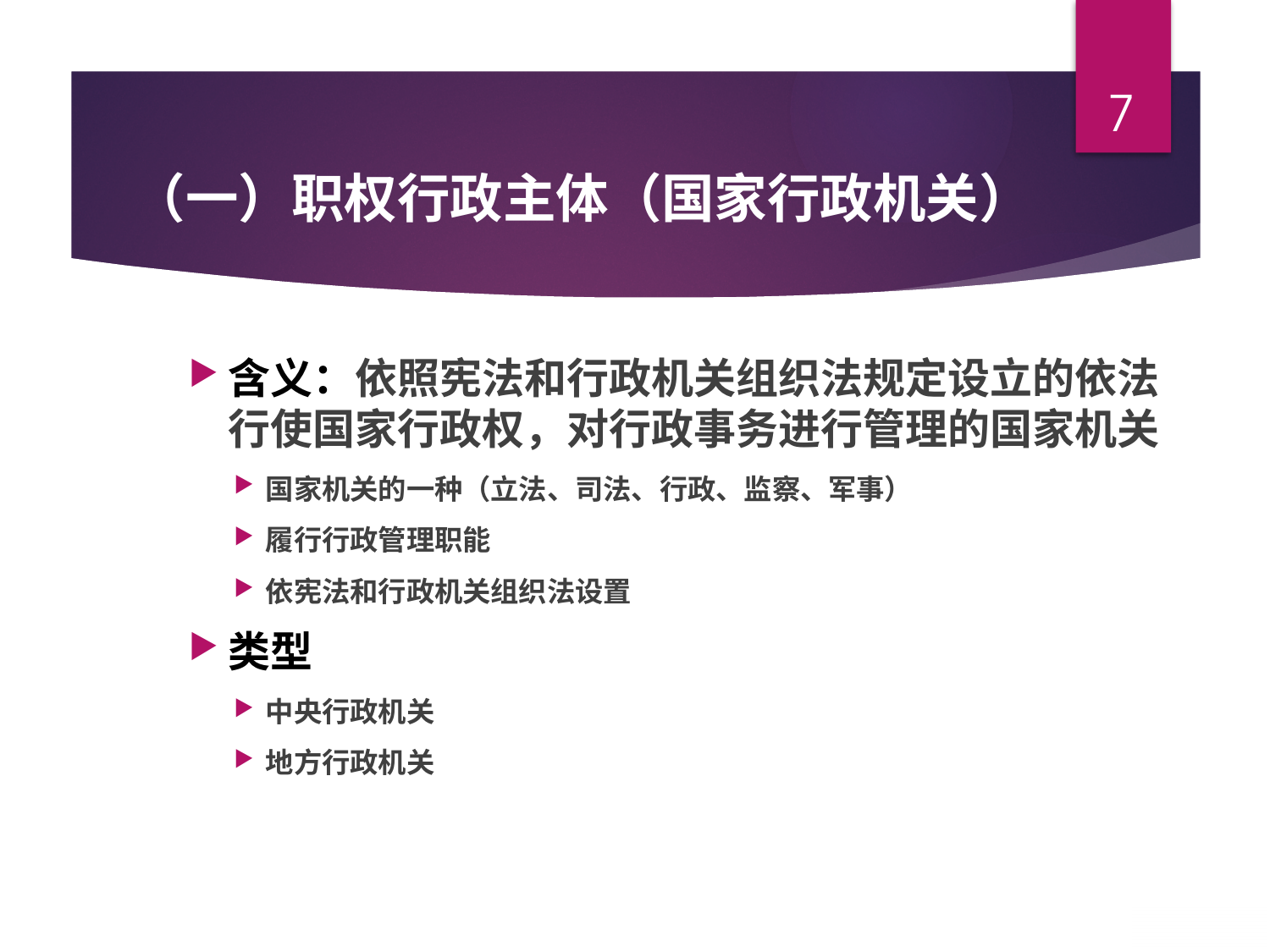

7
# （一）职权行政主体（国家行政机关）
含义：依照宪法和行政机关组织法规定设立的依法行使国家行政权，对行政事务进行管理的国家机关
国家机关的一种（立法、司法、行政、监察、军事）
履行行政管理职能
依宪法和行政机关组织法设置
类型
中央行政机关
地方行政机关